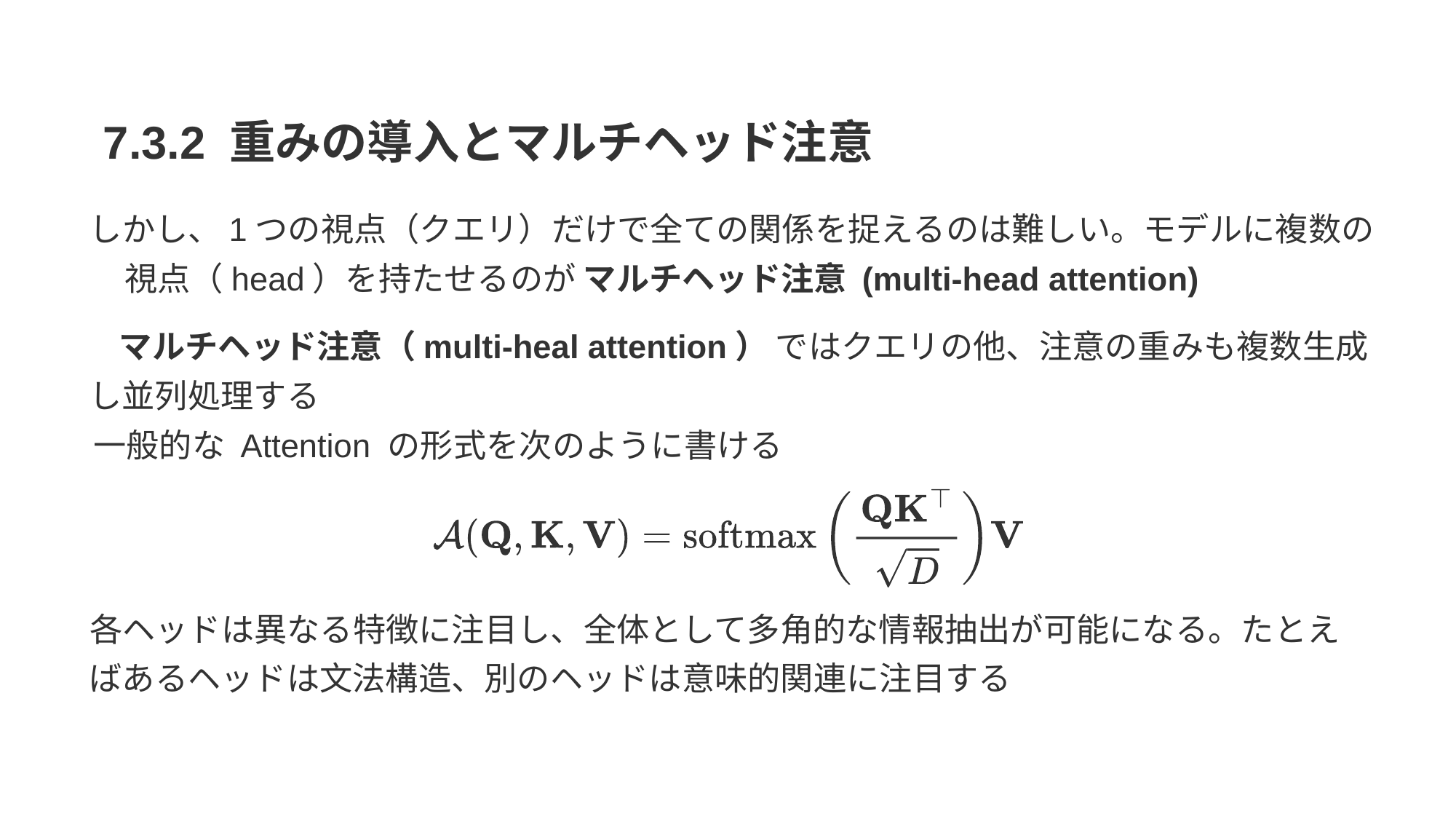

7.3.2 重みの導入とマルチヘッド注意
しかし、1つの視点（クエリ）だけで全ての関係を捉えるのは難しい。モデルに複数の
視点（head）を持たせるのが マルチヘッド注意 (multi-head attention)
マルチヘッド注意（multi-heal attention） ではクエリの他、注意の重みも複数生成
し並列処理する
一般的な Attention の形式を次のように書ける

各ヘッドは異なる特徴に注目し、全体として多角的な情報抽出が可能になる。たとえ
ばあるヘッドは文法構造、別のヘッドは意味的関連に注目する